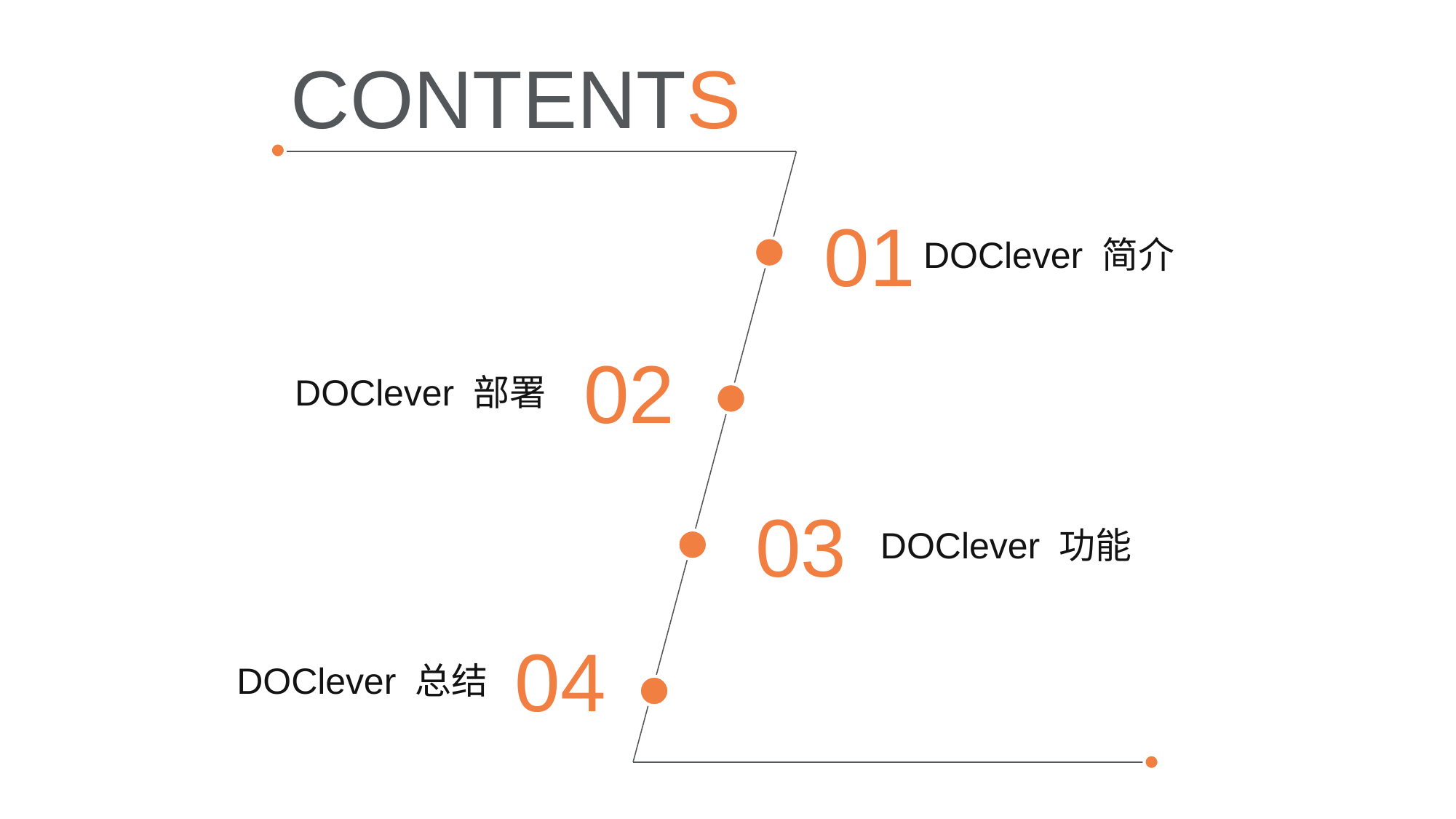

CONTENTS

01
DOClever 简介

02
DOClever 部署

03
DOClever 功能

04
DOClever 总结